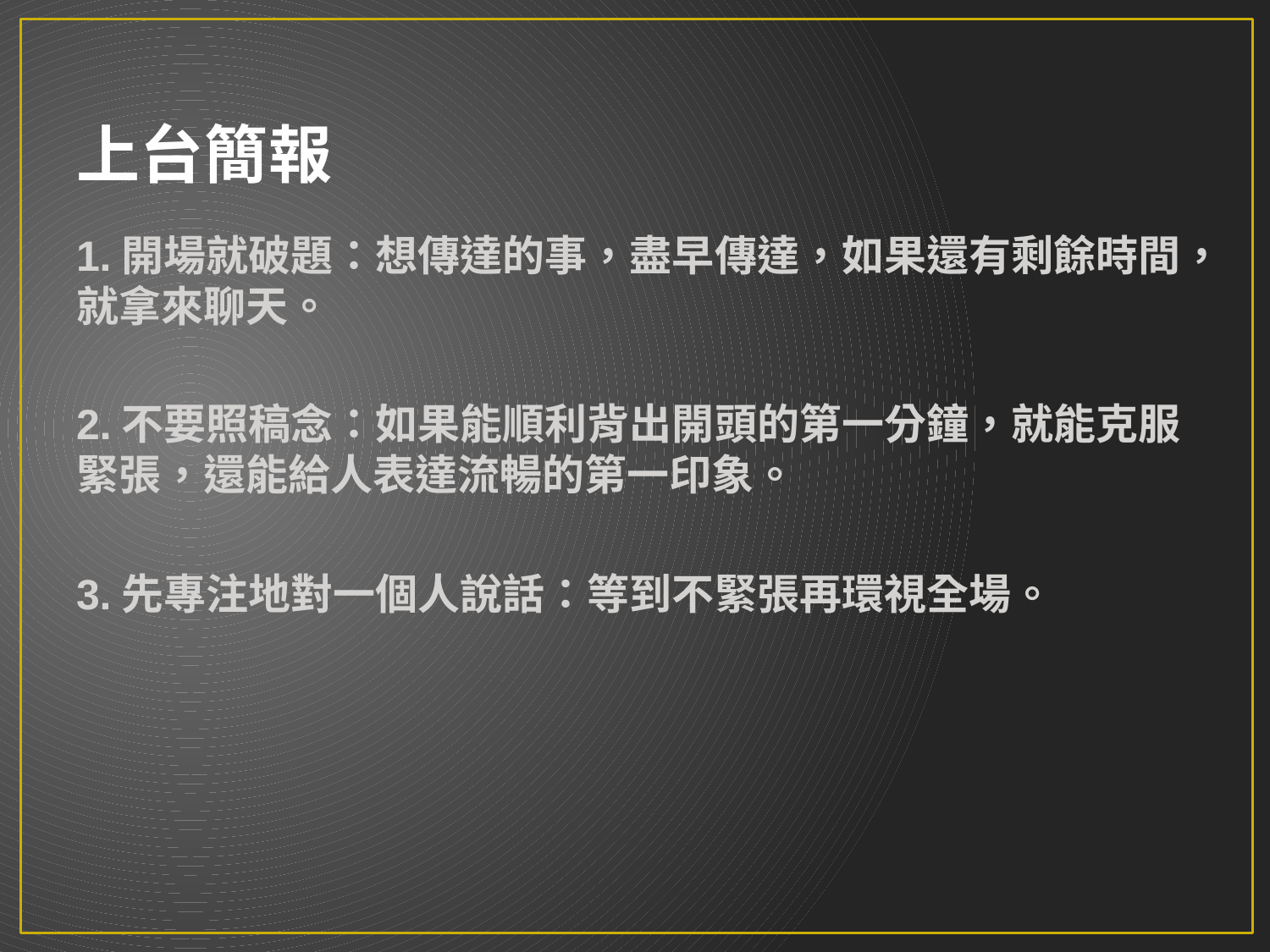

# 上台簡報
1.開場就破題：想傳達的事，盡早傳達，如果還有剩餘時間，就拿來聊天。

2.不要照稿念：如果能順利背出開頭的第一分鐘，就能克服緊張，還能給人表達流暢的第一印象。

3.先專注地對一個人說話：等到不緊張再環視全場。